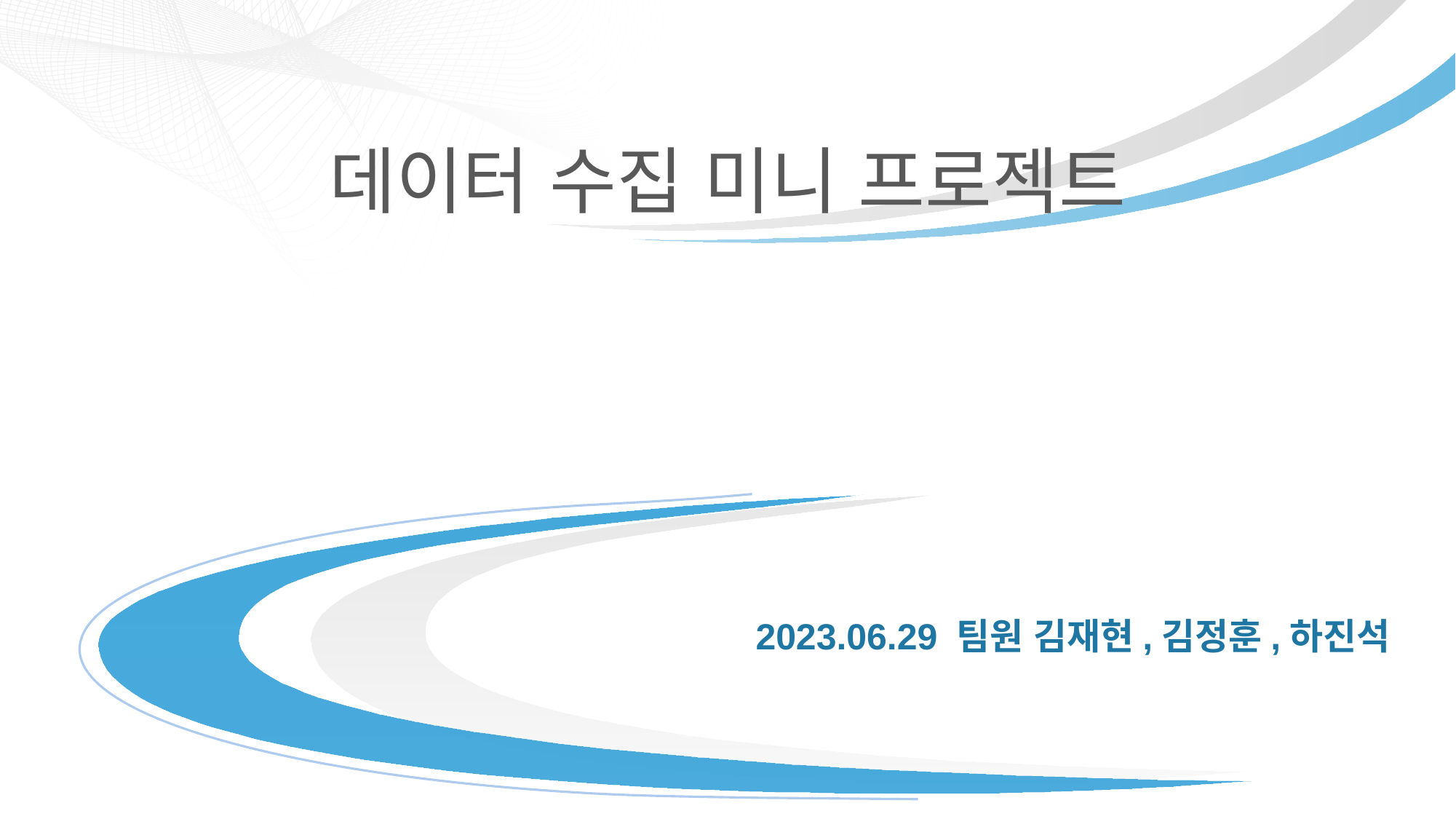

데이터 수집 미니 프로젝트
# 2023.06.29 팀원 김재현,김정훈,하진석